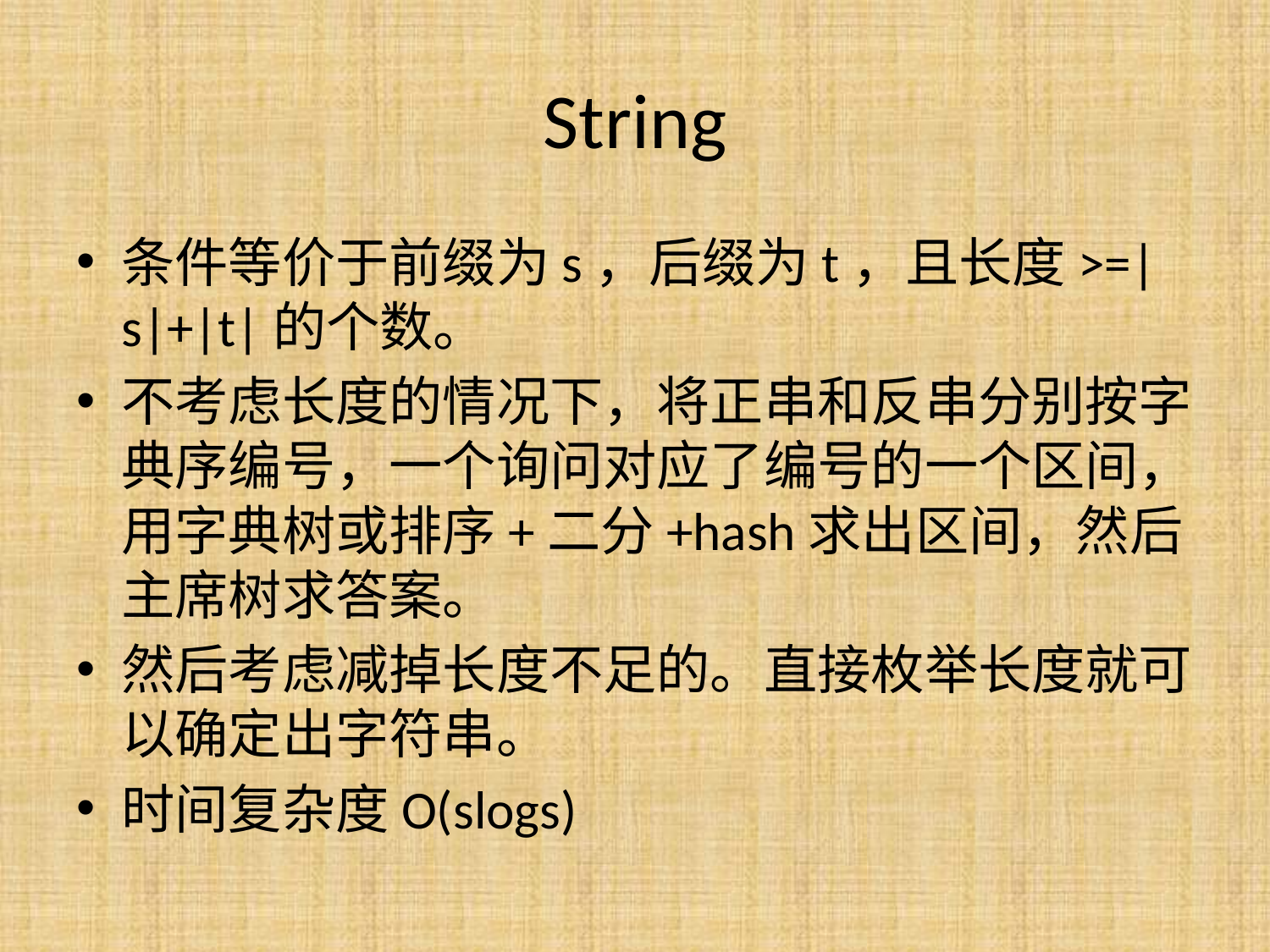

# String
条件等价于前缀为s，后缀为t，且长度>=|s|+|t|的个数。
不考虑长度的情况下，将正串和反串分别按字典序编号，一个询问对应了编号的一个区间，用字典树或排序+二分+hash求出区间，然后主席树求答案。
然后考虑减掉长度不足的。直接枚举长度就可以确定出字符串。
时间复杂度O(slogs)